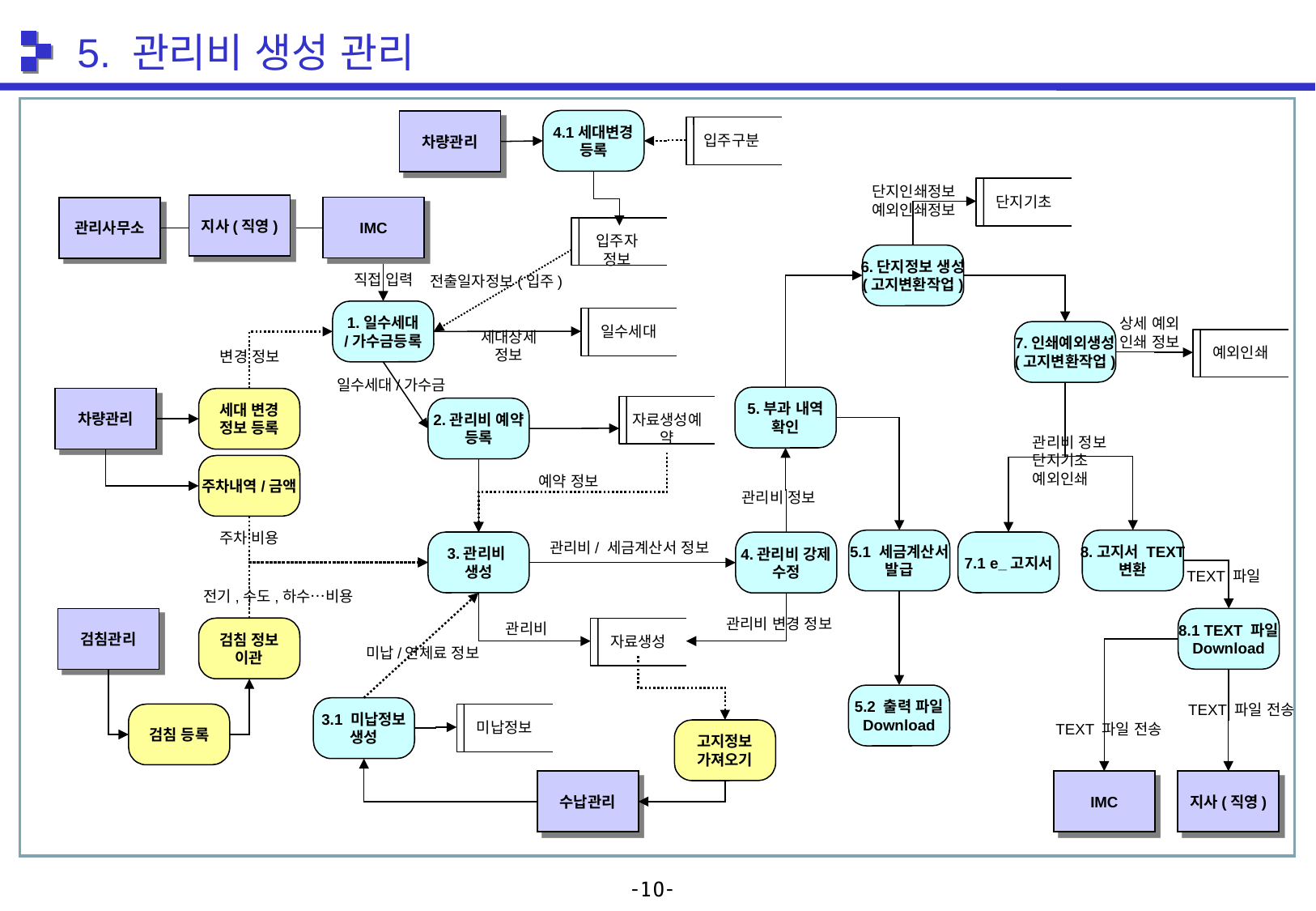

5. 관리비 생성 관리

4.1세대변경
등록
차량관리

입주구분

단지인쇄정보
예외인쇄정보

단지기초

지사(직영)
IMC
관리사무소

입주자
정보

6.단지정보 생성
(고지변환작업)
 직접 입력
전출일자정보(입주)
1.일수세대
/가수금등록

일수세대

상세 예외
인쇄 정보
세대상세
정보
7.인쇄예외생성
(고지변환작업)

예외인쇄

변경 정보
일수세대/가수금
5.부과 내역
확인
차량관리
세대 변경
정보 등록

자료생성예약

2.관리비 예약
등록
관리비 정보
단지기초
예외인쇄
주차내역/금액
예약 정보
관리비 정보
주차 비용
5.1 세금계산서
발급
8.고지서 TEXT
변환
3.관리비
생성
관리비/ 세금계산서 정보
7.1 e_고지서
4.관리비 강제
수정
TEXT 파일
전기,수도,하수…비용
검침관리
 관리비 변경 정보
8.1 TEXT 파일
Download
관리비
검침 정보
이관

자료생성

미납/연체료 정보
5.2 출력 파일
Download
TEXT 파일 전송
3.1 미납정보
생성
검침 등록

미납정보

TEXT 파일 전송
고지정보
가져오기
수납관리
IMC
지사(직영)